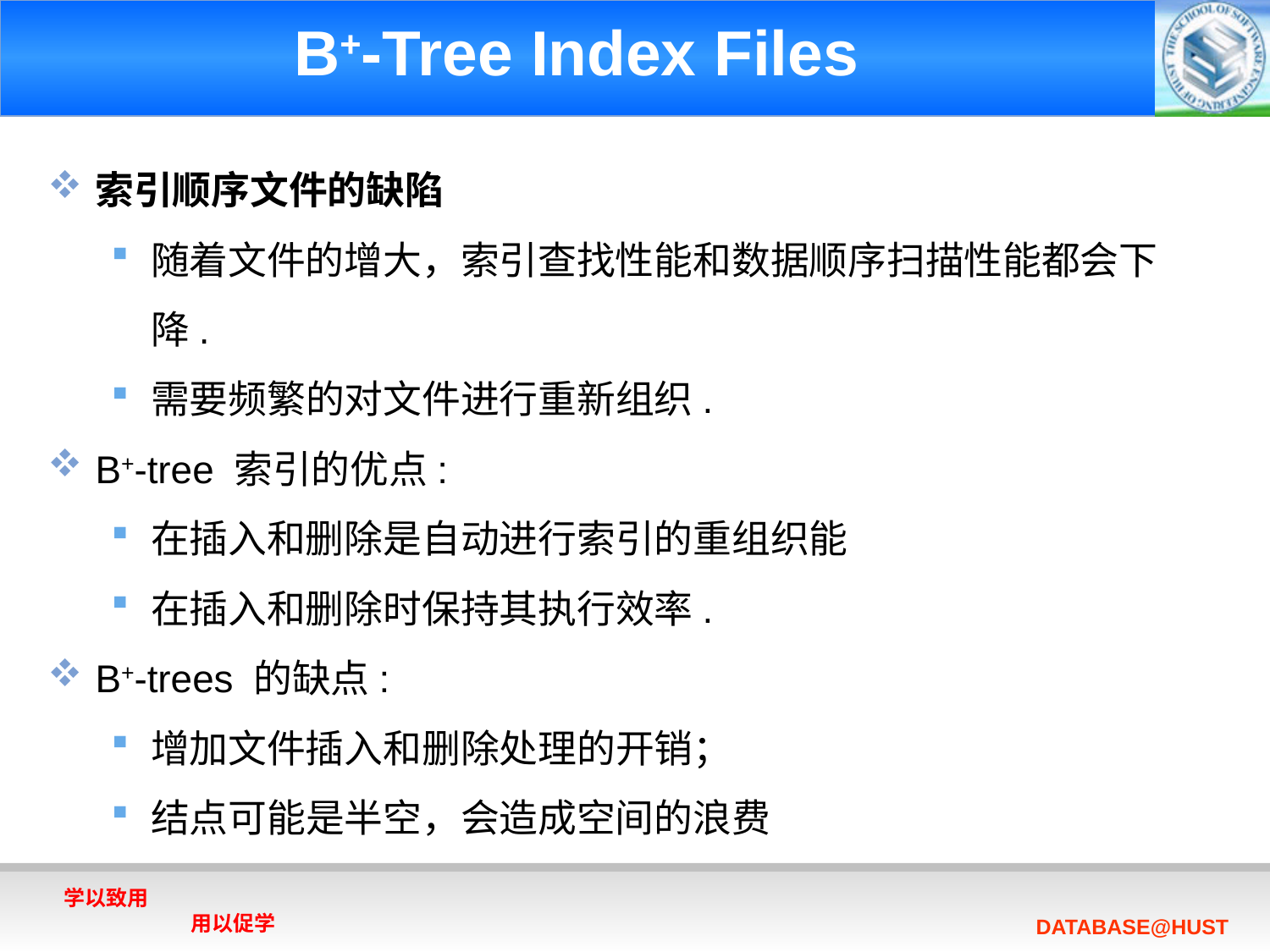

# B+-Tree Index Files
索引顺序文件的缺陷
随着文件的增大，索引查找性能和数据顺序扫描性能都会下降.
需要频繁的对文件进行重新组织.
B+-tree 索引的优点:
在插入和删除是自动进行索引的重组织能
在插入和删除时保持其执行效率.
B+-trees 的缺点:
增加文件插入和删除处理的开销；
结点可能是半空，会造成空间的浪费